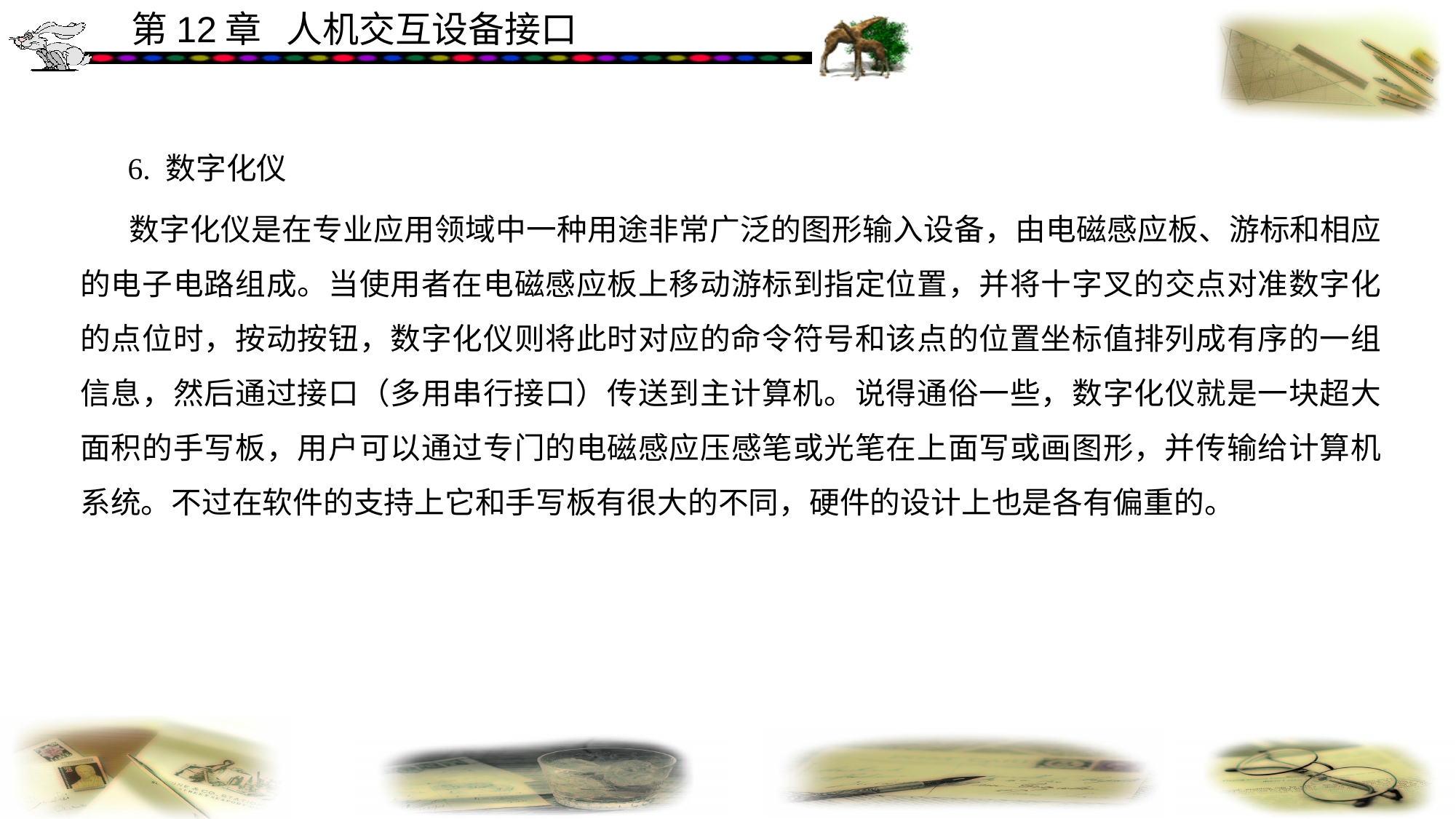

6. 数字化仪
        数字化仪是在专业应用领域中一种用途非常广泛的图形输入设备，由电磁感应板、游标和相应的电子电路组成。当使用者在电磁感应板上移动游标到指定位置，并将十字叉的交点对准数字化的点位时，按动按钮，数字化仪则将此时对应的命令符号和该点的位置坐标值排列成有序的一组信息，然后通过接口（多用串行接口）传送到主计算机。说得通俗一些，数字化仪就是一块超大面积的手写板，用户可以通过专门的电磁感应压感笔或光笔在上面写或画图形，并传输给计算机系统。不过在软件的支持上它和手写板有很大的不同，硬件的设计上也是各有偏重的。